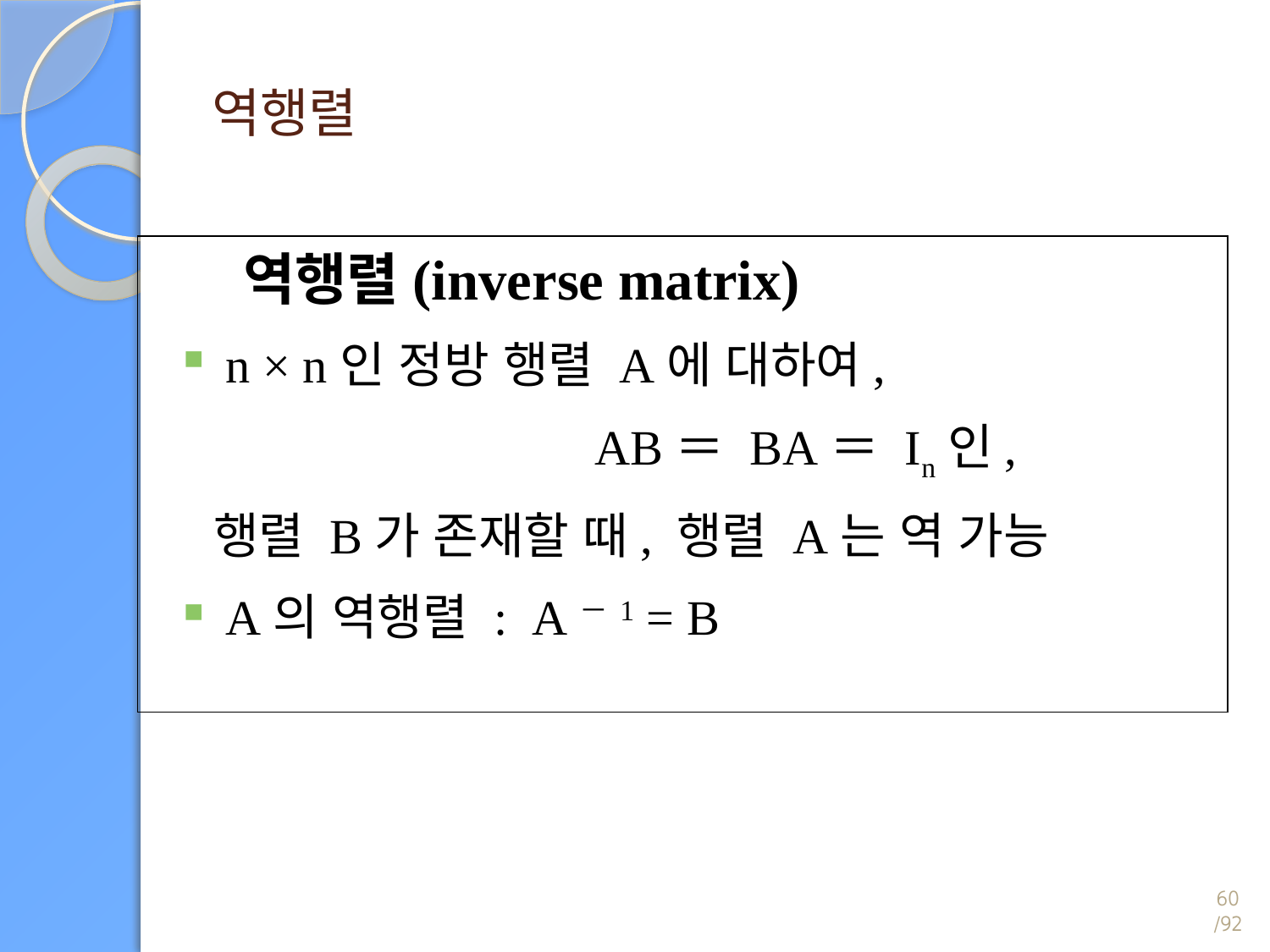

# 역행렬
     역행렬(inverse matrix)
 n × n인 정방 행렬 A에 대하여,
			AB＝ BA＝ In인,
행렬 B가 존재할 때, 행렬 A는 역 가능
 A의 역행렬 :  A－1 = B

60/92